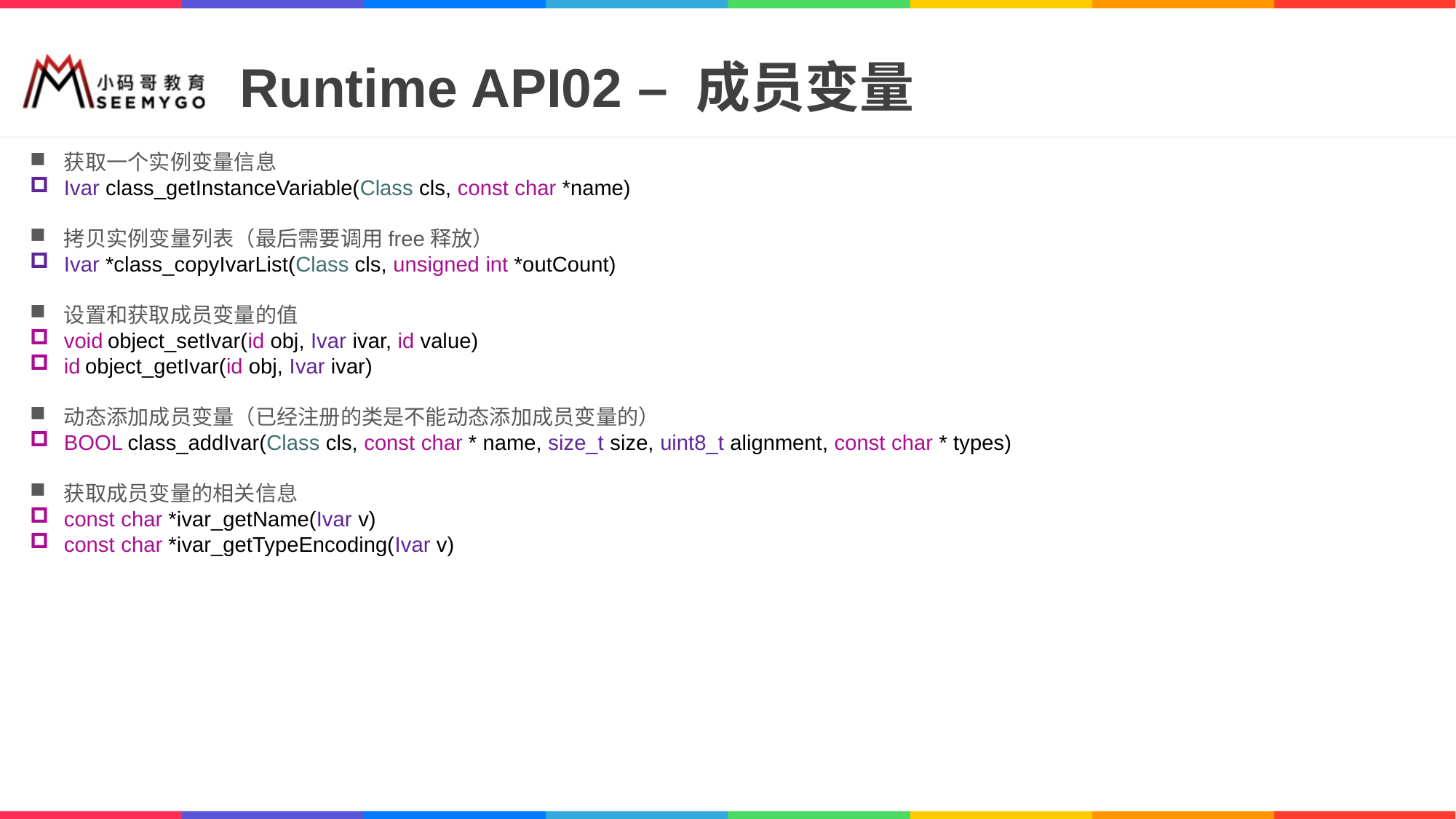

# Runtime API02 – 成员变量
获取一个实例变量信息
Ivar class_getInstanceVariable(Class cls, const char *name)

拷贝实例变量列表（最后需要调用free释放）
Ivar *class_copyIvarList(Class cls, unsigned int *outCount)

设置和获取成员变量的值
void object_setIvar(id obj, Ivar ivar, id value)
id object_getIvar(id obj, Ivar ivar)

动态添加成员变量（已经注册的类是不能动态添加成员变量的）
BOOL class_addIvar(Class cls, const char * name, size_t size, uint8_t alignment, const char * types)

获取成员变量的相关信息
const char *ivar_getName(Ivar v)
const char *ivar_getTypeEncoding(Ivar v)